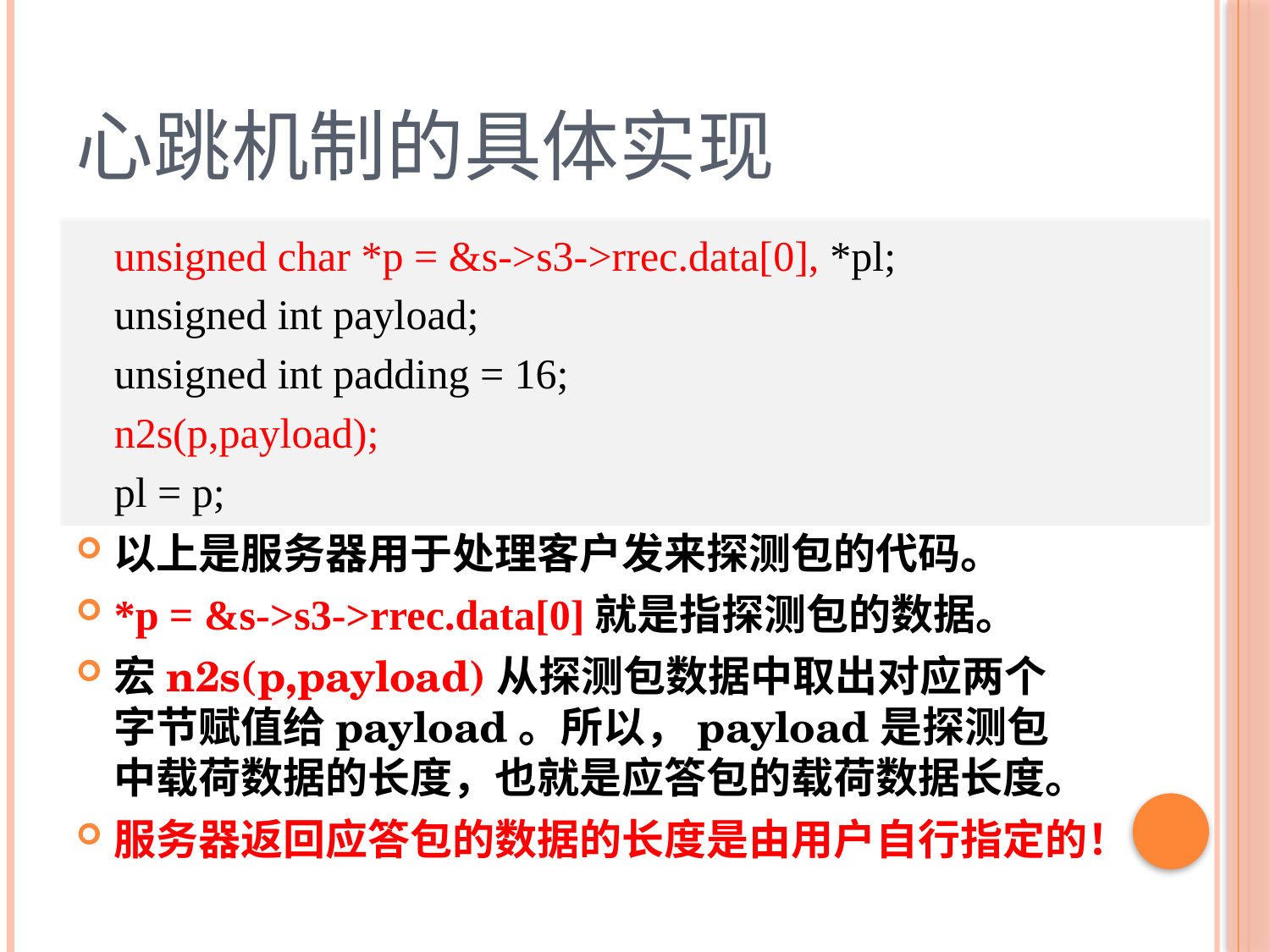

# 心跳机制的具体实现

	unsigned char *p = &s->s3->rrec.data[0], *pl;
	unsigned int payload;
	unsigned int padding = 16;
	n2s(p,payload);
	pl = p;
以上是服务器用于处理客户发来探测包的代码。
*p = &s->s3->rrec.data[0]就是指探测包的数据。
宏n2s(p,payload)从探测包数据中取出对应两个字节赋值给payload。所以，payload是探测包中载荷数据的长度，也就是应答包的载荷数据长度。
服务器返回应答包的数据的长度是由用户自行指定的！